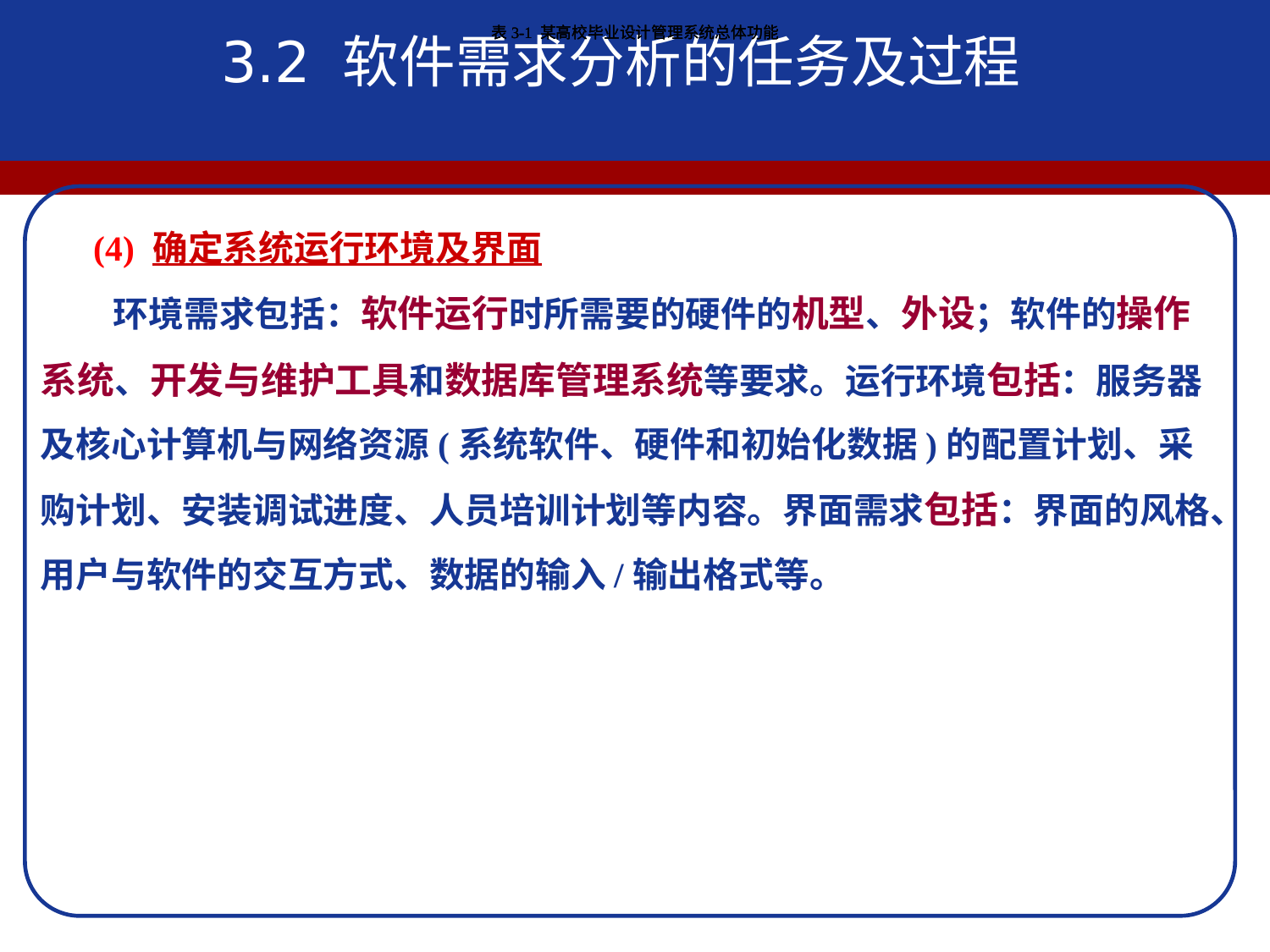

表3-1 某高校毕业设计管理系统总体功能
表3-1 某高校毕业设计管理系统总体功能
表3-1 某高校毕业设计管理系统总体功能
3.2 软件需求分析的任务及过程

      (4) 确定系统运行环境及界面
        环境需求包括：软件运行时所需要的硬件的机型、外设；软件的操作系统、开发与维护工具和数据库管理系统等要求。运行环境包括：服务器及核心计算机与网络资源(系统软件、硬件和初始化数据)的配置计划、采购计划、安装调试进度、人员培训计划等内容。界面需求包括：界面的风格、用户与软件的交互方式、数据的输入/输出格式等。